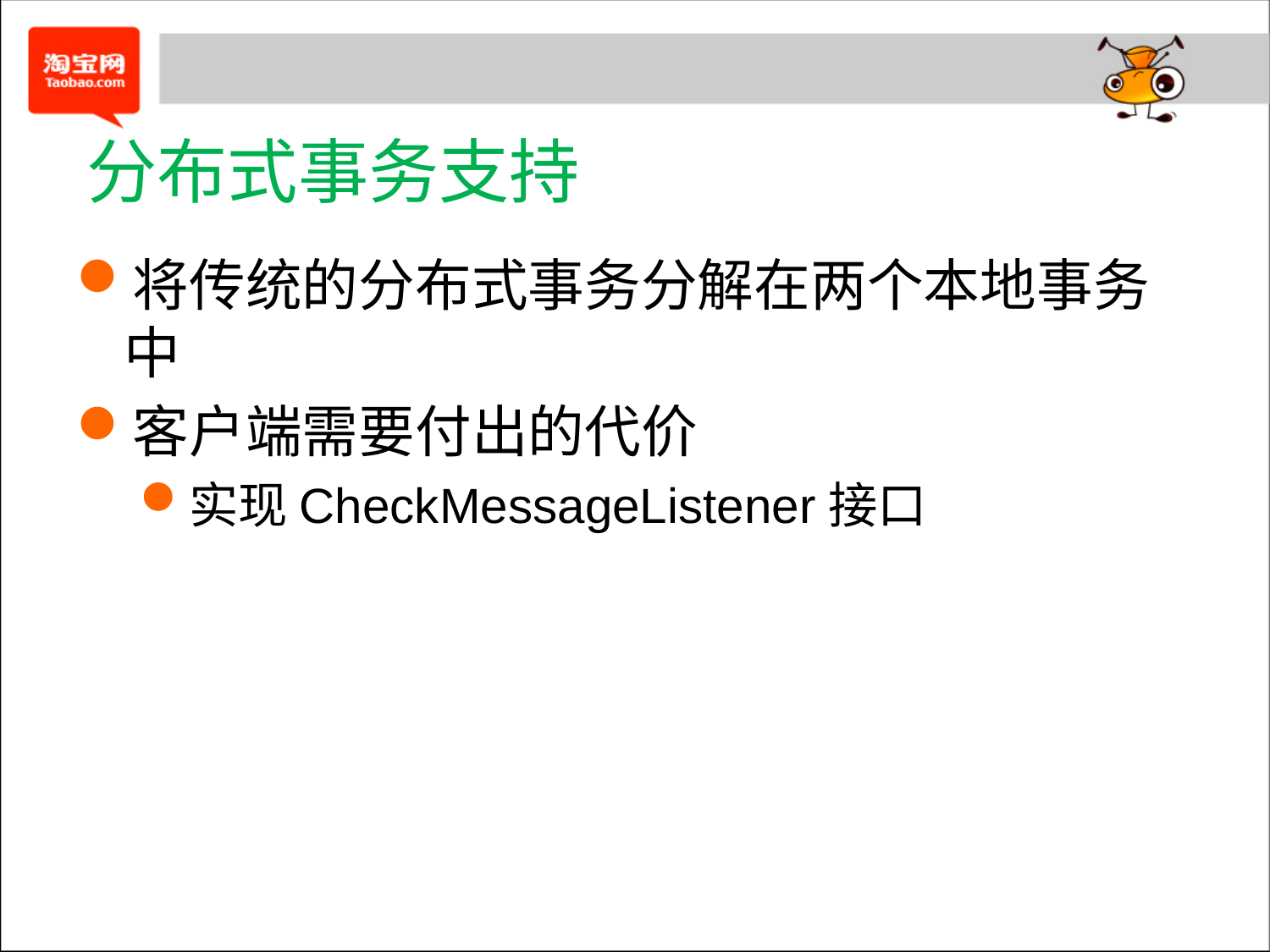

# 分布式事务支持
将传统的分布式事务分解在两个本地事务中
客户端需要付出的代价
实现CheckMessageListener接口